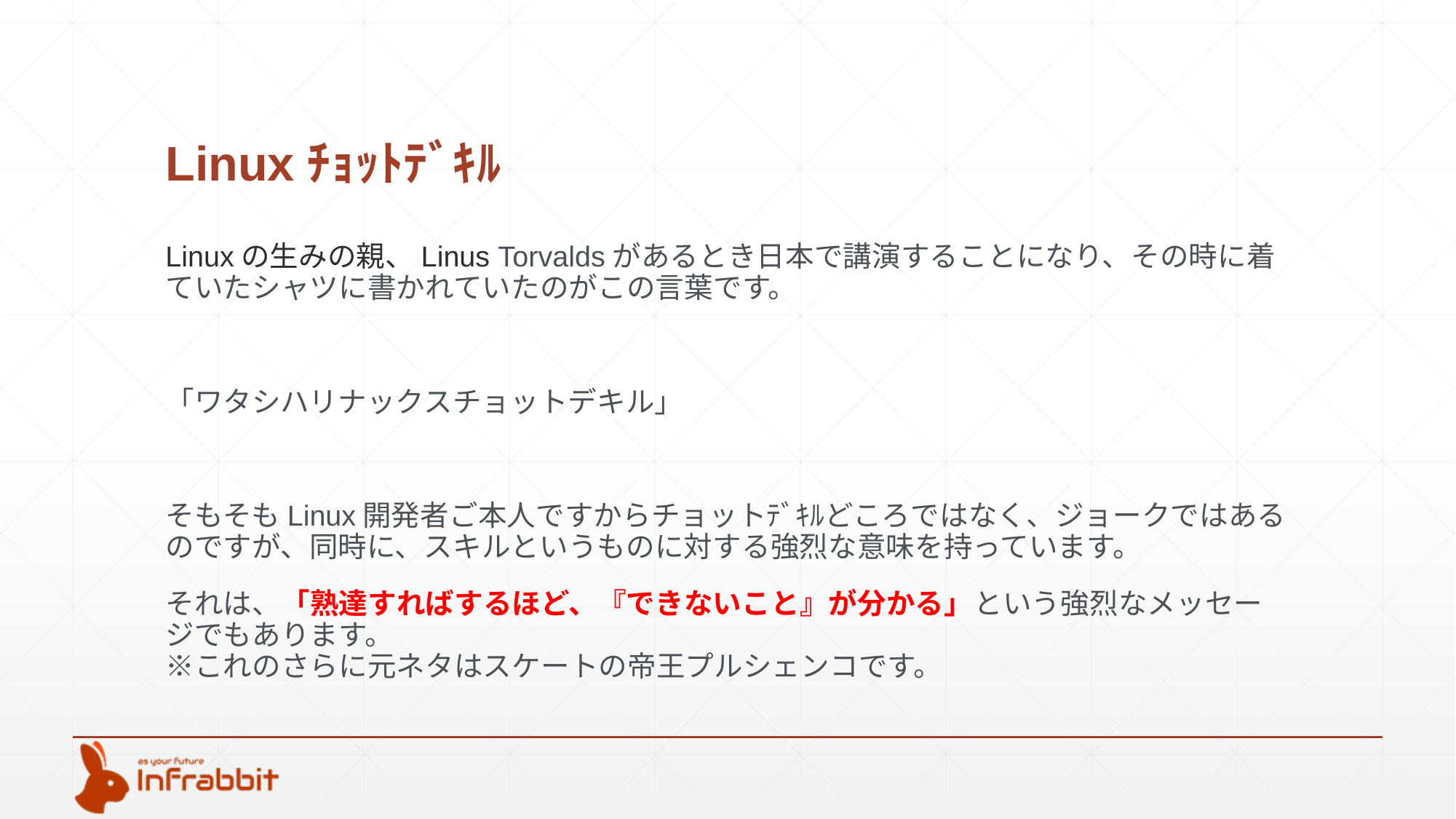

# Linuxﾁｮｯﾄﾃﾞｷﾙ
Linuxの生みの親、Linus Torvaldsがあるとき日本で講演することになり、その時に着ていたシャツに書かれていたのがこの言葉です。

「ワタシハリナックスチョットデキル」

そもそもLinux開発者ご本人ですからチョットﾃﾞｷﾙどころではなく、ジョークではあるのですが、同時に、スキルというものに対する強烈な意味を持っています。
それは、「熟達すればするほど、『できないこと』が分かる」という強烈なメッセージでもあります。
※これのさらに元ネタはスケートの帝王プルシェンコです。